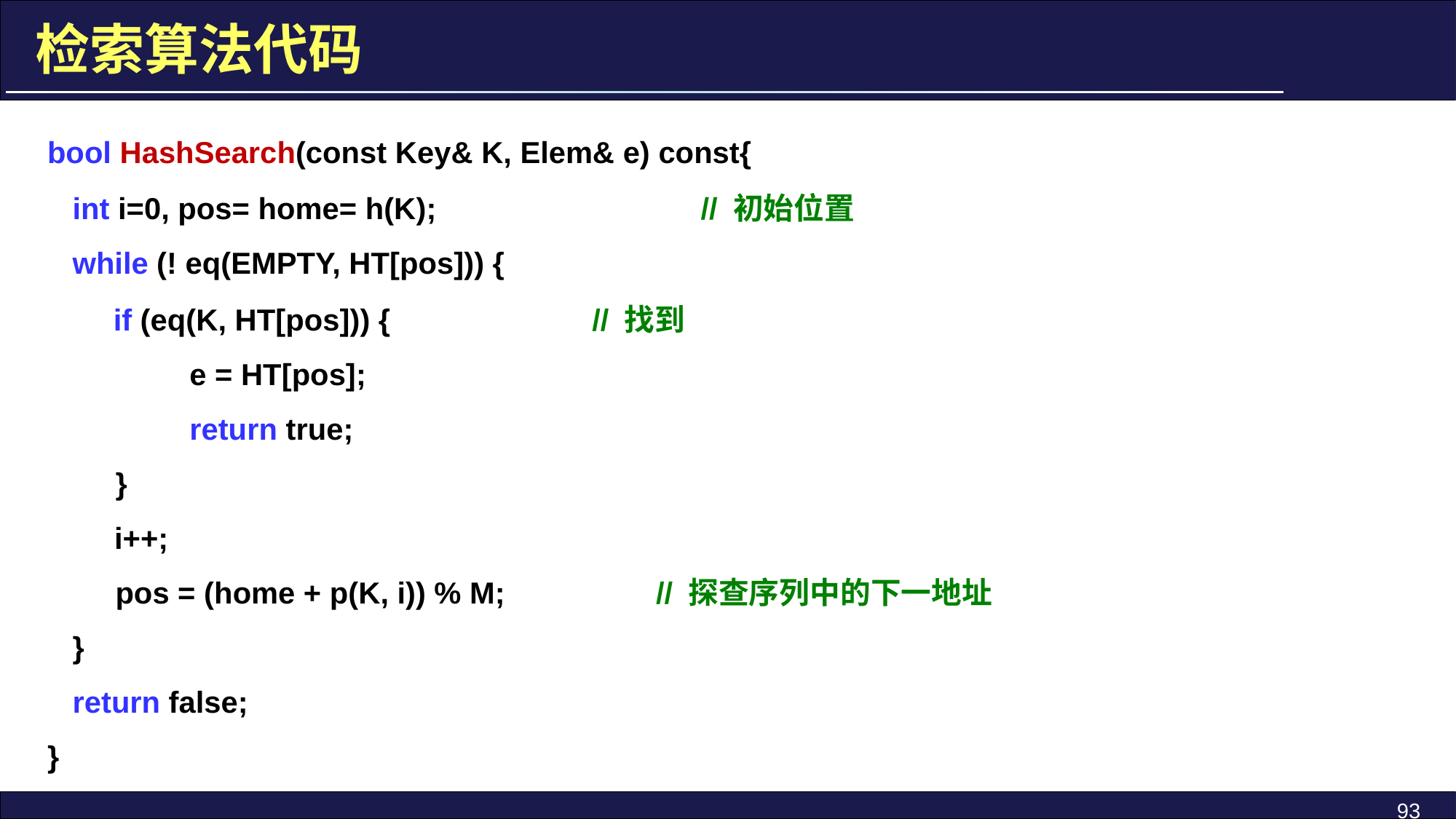

检索算法代码
bool HashSearch(const Key& K, Elem& e) const{
   int i=0, pos= home= h(K); 	                     // 初始位置
   while (! eq(EMPTY, HT[pos])) {
	   if (eq(K, HT[pos])) {  	    	        // 找到
                 e = HT[pos];
                 return true;
	   }
        i++;
	   pos = (home + p(K, i)) % M;                  // 探查序列中的下一地址
   }
   return false;
}
93